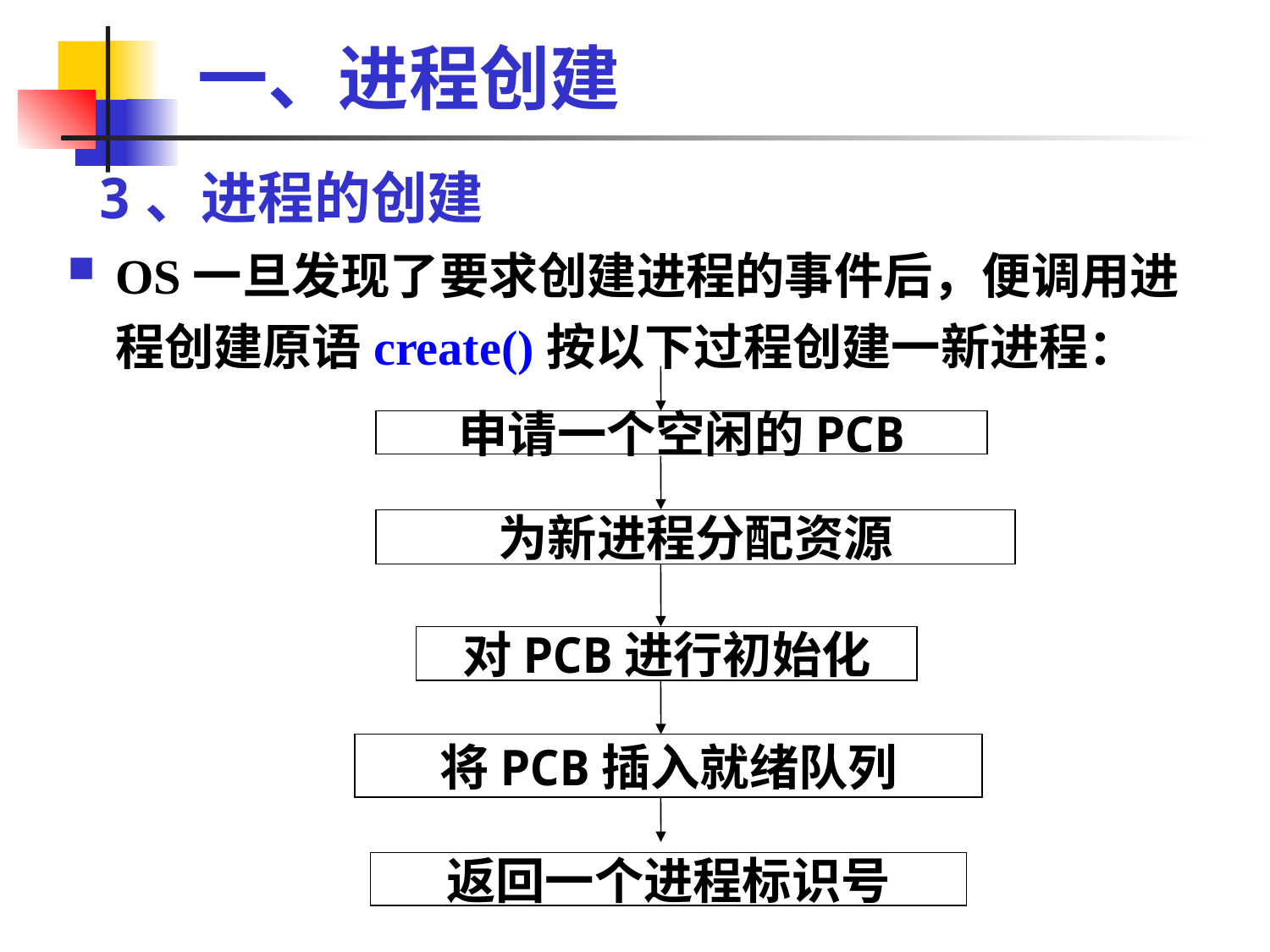

一、进程创建
# 3、进程的创建
OS一旦发现了要求创建进程的事件后，便调用进程创建原语create()按以下过程创建一新进程：

申请一个空闲的PCB

为新进程分配资源

对PCB进行初始化

将PCB插入就绪队列

返回一个进程标识号